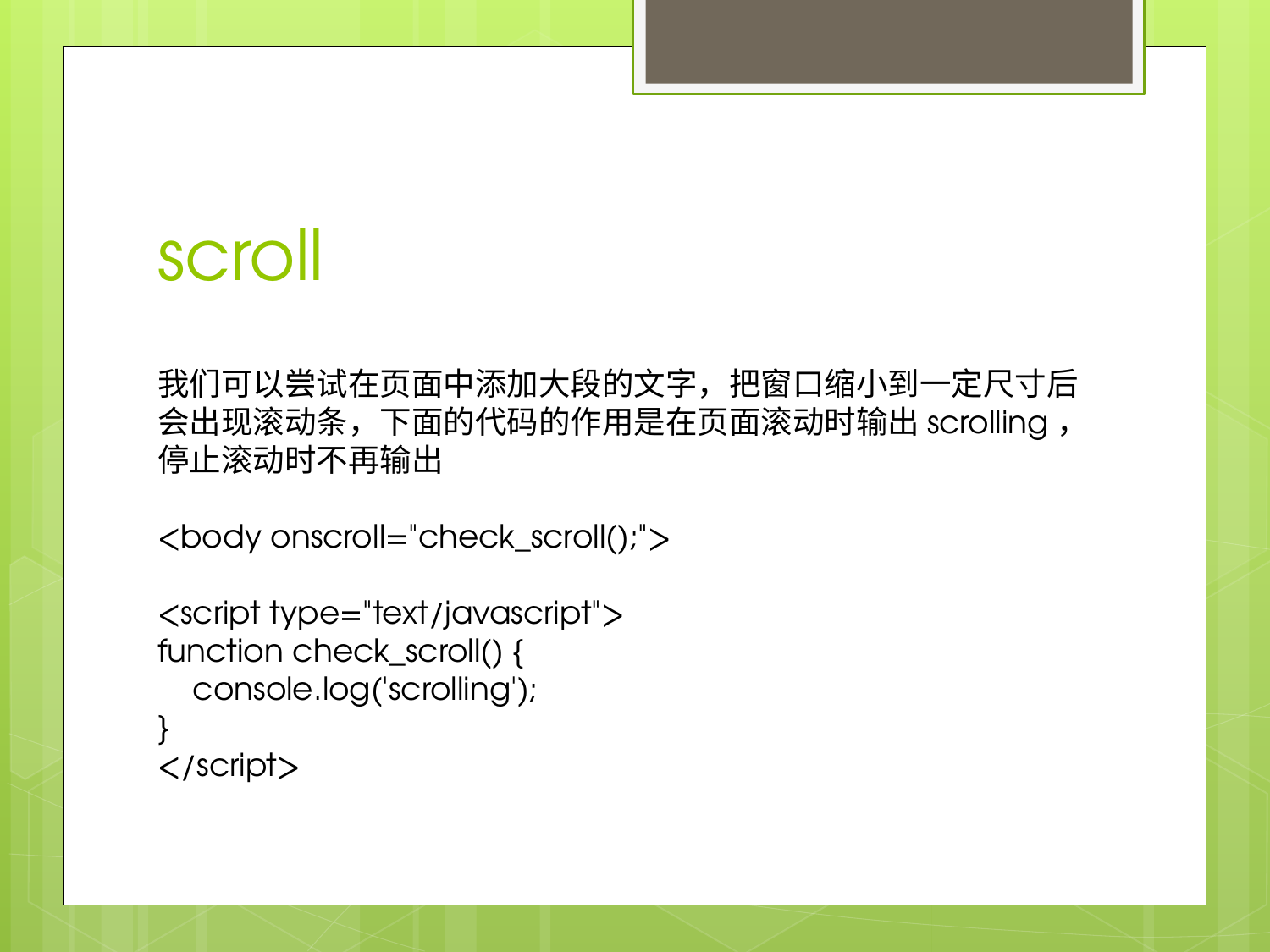

# scroll
我们可以尝试在页面中添加大段的文字，把窗口缩小到一定尺寸后会出现滚动条，下面的代码的作用是在页面滚动时输出scrolling，停止滚动时不再输出

<body onscroll="check_scroll();">

<script type="text/javascript">
function check_scroll() {
    console.log('scrolling');
}
</script>